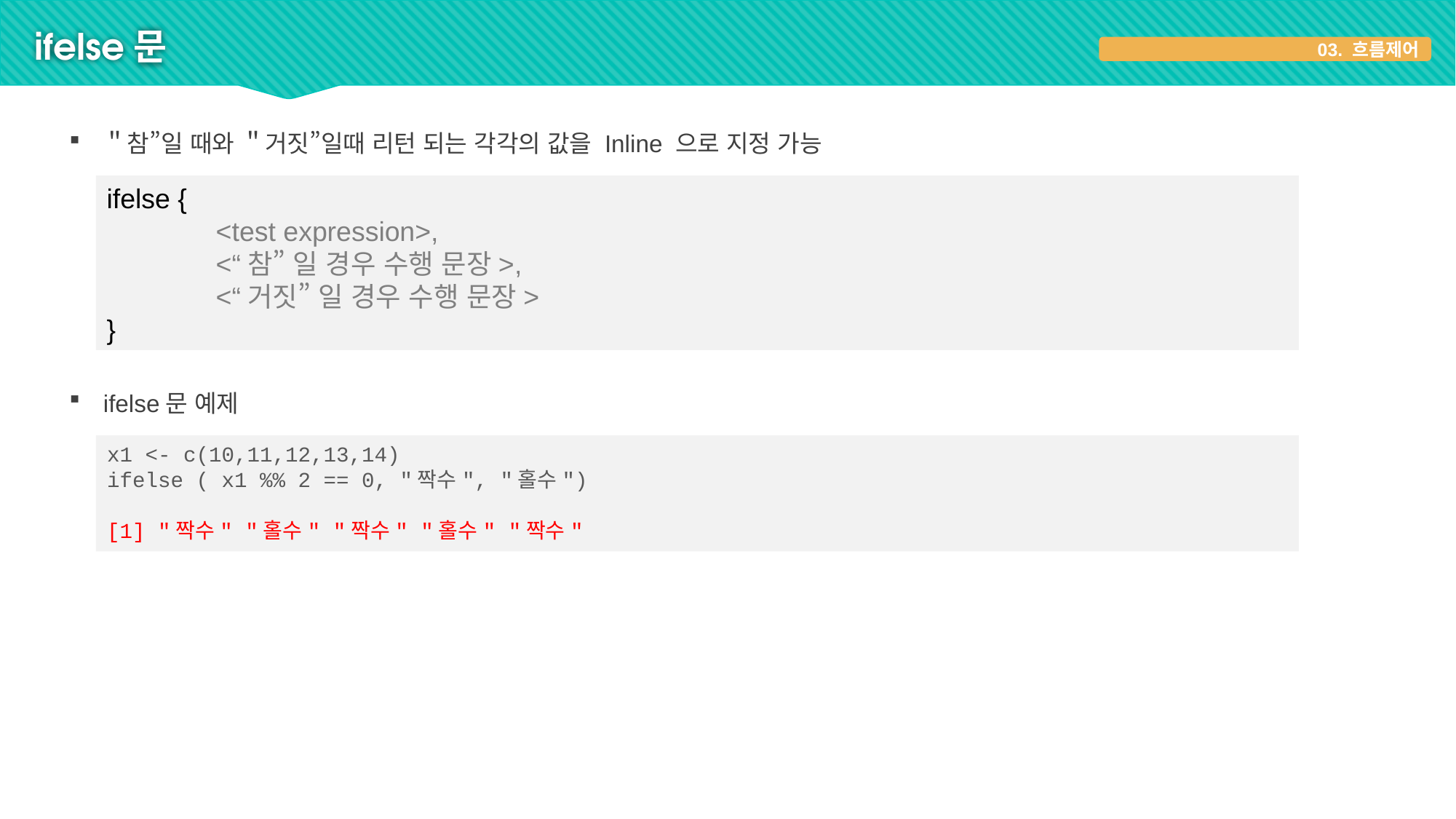

# ifelse문
03. 흐름제어
＂참”일 때와 ＂거짓”일때 리턴 되는 각각의 값을 Inline 으로 지정 가능
ifelse {
	<test expression>,
	<“참” 일 경우 수행 문장>,
	<“거짓” 일 경우 수행 문장>
}
ifelse문 예제
x1 <- c(10,11,12,13,14)
ifelse ( x1 %% 2 == 0, "짝수", "홀수")

[1] "짝수" "홀수" "짝수" "홀수" "짝수"